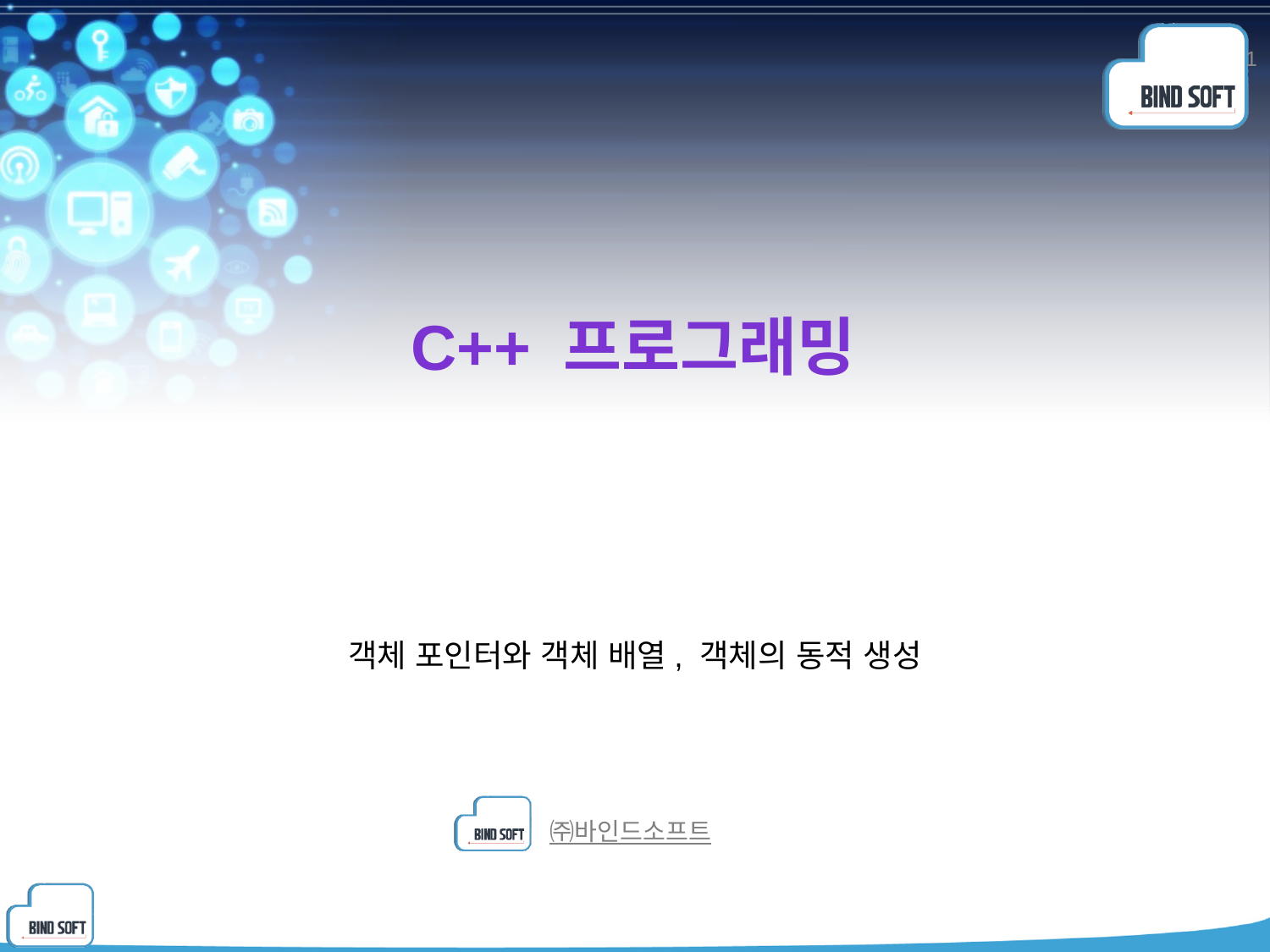

1
# C++ 프로그래밍
객체 포인터와 객체 배열, 객체의 동적 생성